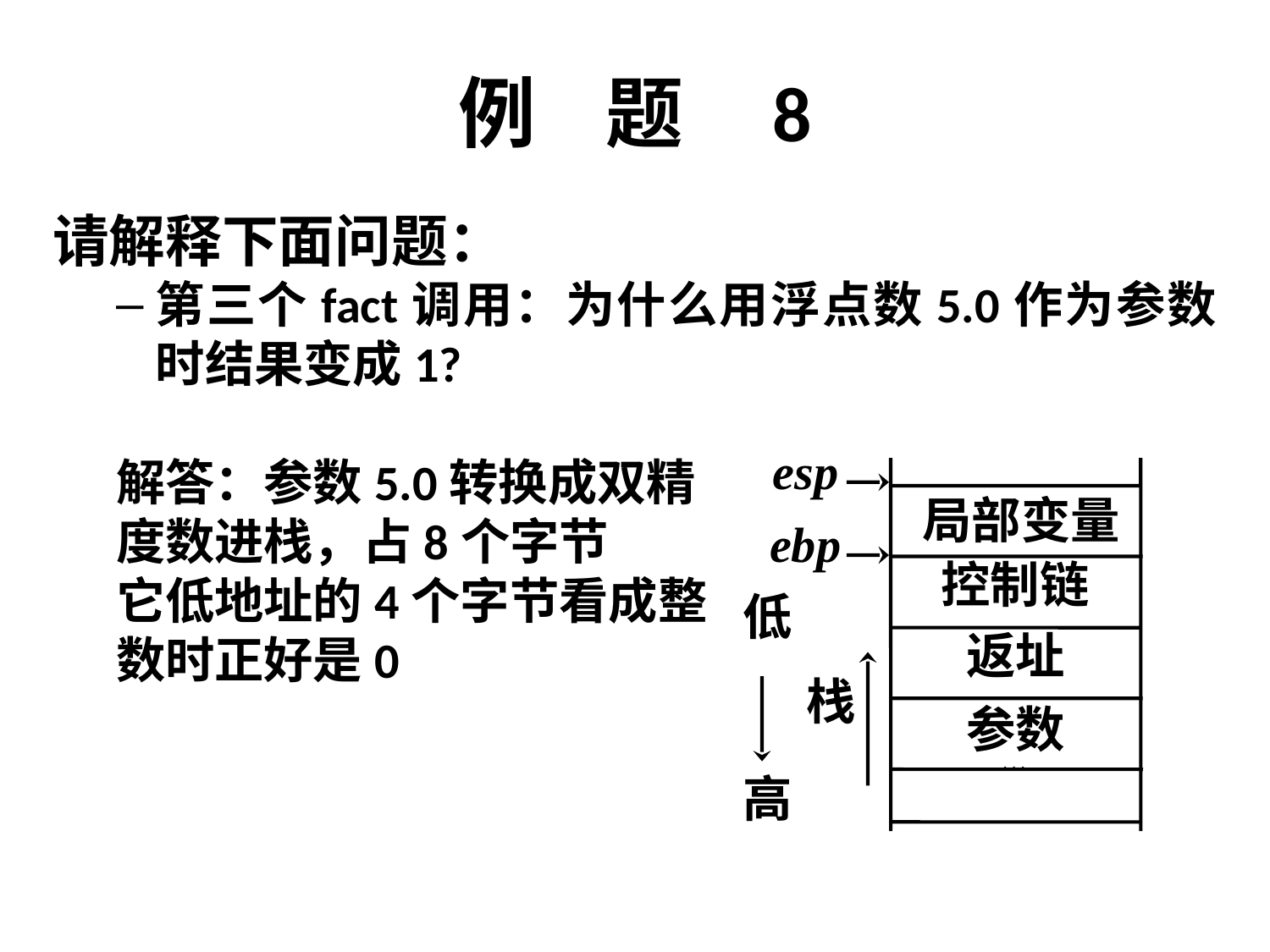

# 例    题    8
请解释下面问题：
第三个fact调用：为什么用浮点数5.0作为参数时结果变成1?

解答：参数5.0转换成双精
度数进栈，占8个字节
它低地址的4个字节看成整
数时正好是0
esp

局部变量

ebp
控制链

低
返址

栈

参数

. . .
高